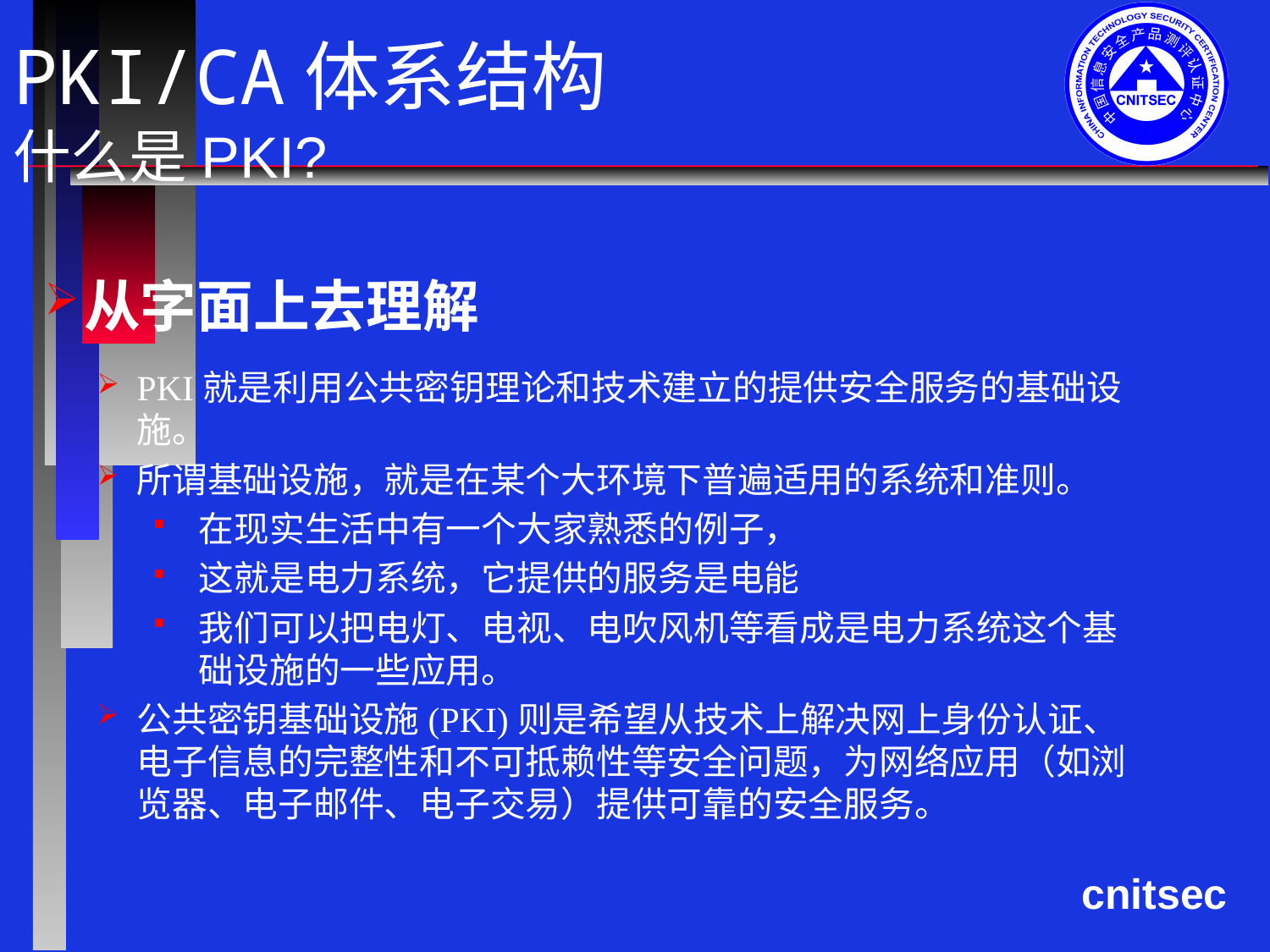

# PKI/CA体系结构 什么是PKI?
从字面上去理解

PKI就是利用公共密钥理论和技术建立的提供安全服务的基础设施。
所谓基础设施，就是在某个大环境下普遍适用的系统和准则。
在现实生活中有一个大家熟悉的例子，
这就是电力系统，它提供的服务是电能
我们可以把电灯、电视、电吹风机等看成是电力系统这个基础设施的一些应用。
公共密钥基础设施(PKI)则是希望从技术上解决网上身份认证、电子信息的完整性和不可抵赖性等安全问题，为网络应用（如浏览器、电子邮件、电子交易）提供可靠的安全服务。